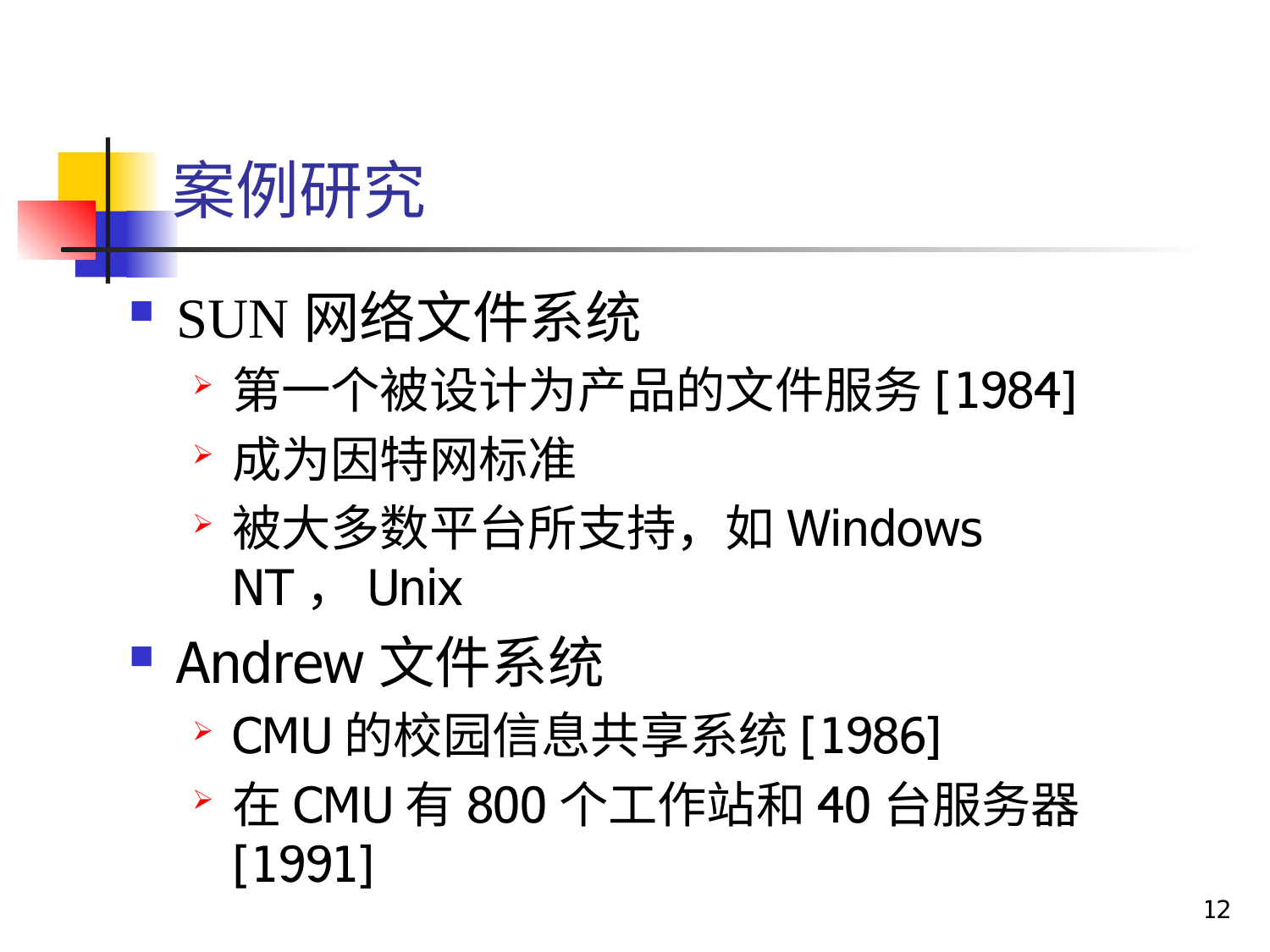

案例研究
SUN网络文件系统
第一个被设计为产品的文件服务[1984]
成为因特网标准
被大多数平台所支持，如Windows NT，Unix
Andrew文件系统
CMU的校园信息共享系统[1986]
在CMU有800个工作站和40台服务器[1991]
12